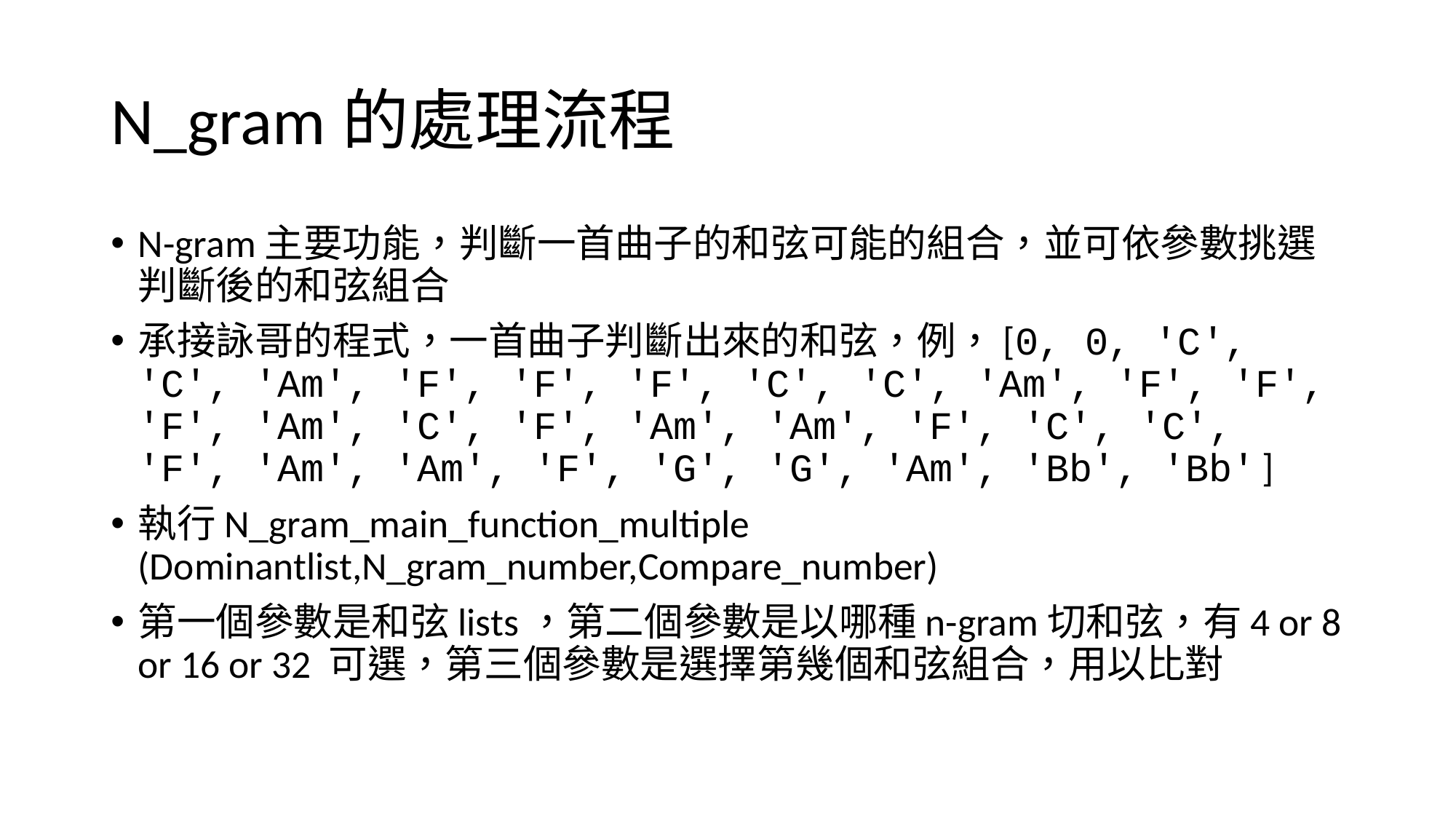

# N_gram的處理流程
N-gram主要功能，判斷一首曲子的和弦可能的組合，並可依參數挑選判斷後的和弦組合
承接詠哥的程式，一首曲子判斷出來的和弦，例，[0, 0, 'C', 'C', 'Am', 'F', 'F', 'F', 'C', 'C', 'Am', 'F', 'F', 'F', 'Am', 'C', 'F', 'Am', 'Am', 'F', 'C', 'C', 'F', 'Am', 'Am', 'F', 'G', 'G', 'Am', 'Bb', 'Bb' ]
執行N_gram_main_function_multiple (Dominantlist,N_gram_number,Compare_number)
第一個參數是和弦lists，第二個參數是以哪種n-gram切和弦，有4 or 8 or 16 or 32 可選，第三個參數是選擇第幾個和弦組合，用以比對